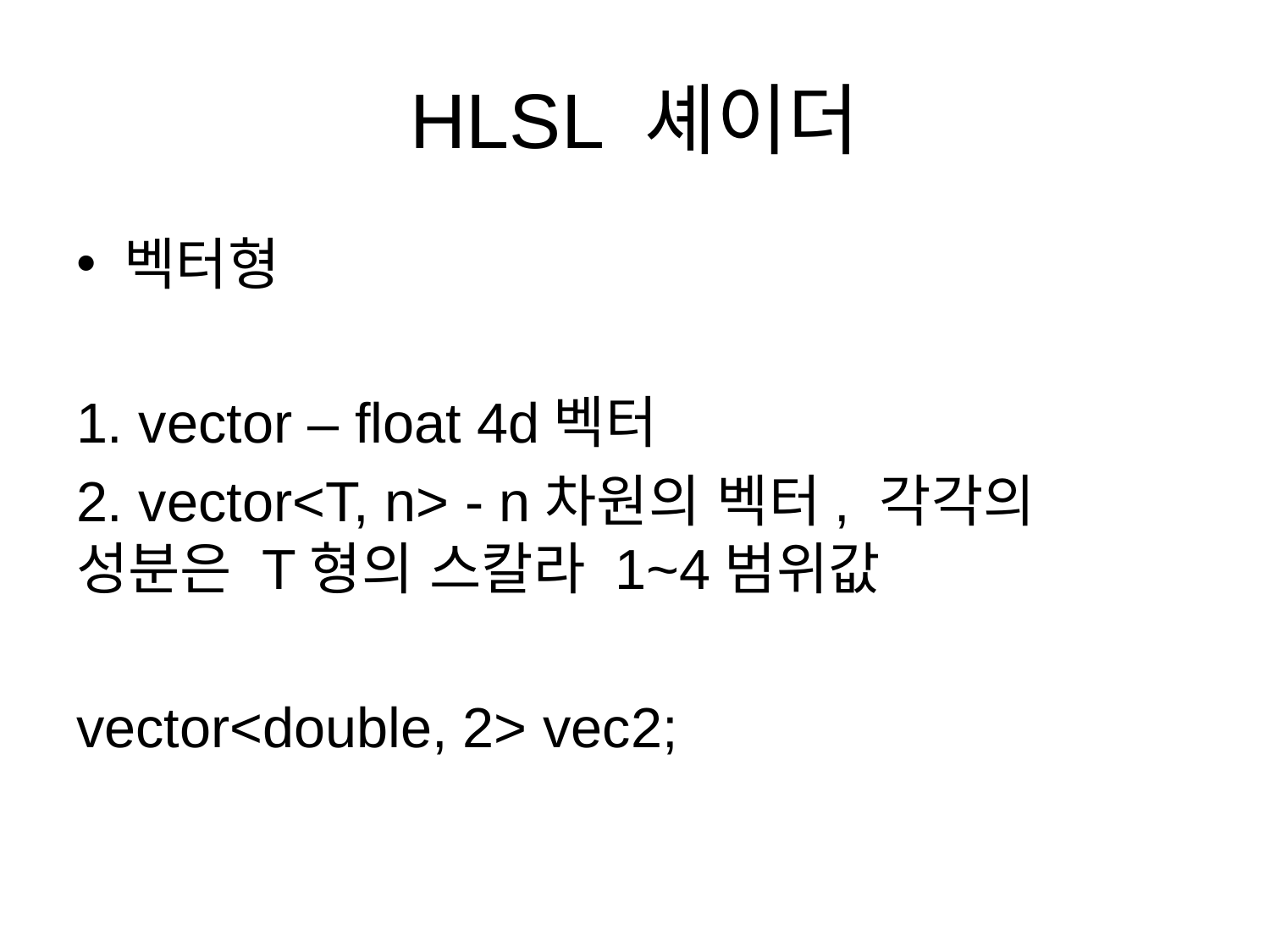

# HLSL 셰이더
벡터형

1. vector – float 4d벡터
2. vector<T, n> - n차원의 벡터, 각각의 성분은 T형의 스칼라 1~4범위값

vector<double, 2> vec2;